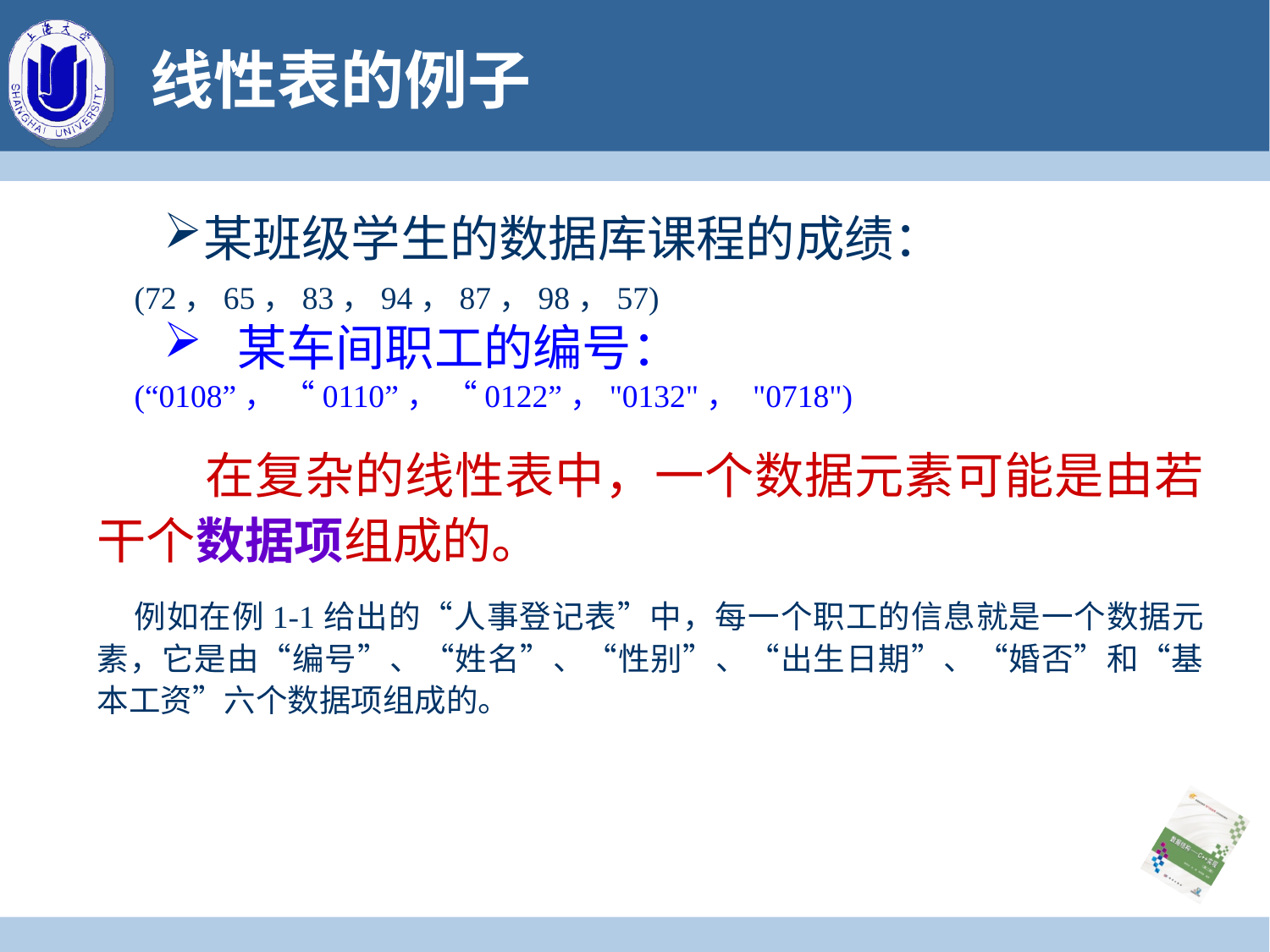

# 线性表的例子
某班级学生的数据库课程的成绩：
(72，65，83，94，87，98，57)
  某车间职工的编号：
(“0108”， “0110”， “0122”，"0132"， "0718")
     在复杂的线性表中，一个数据元素可能是由若干个数据项组成的。
例如在例1-1给出的“人事登记表”中，每一个职工的信息就是一个数据元素，它是由“编号”、“姓名”、“性别”、“出生日期”、“婚否”和“基本工资”六个数据项组成的。